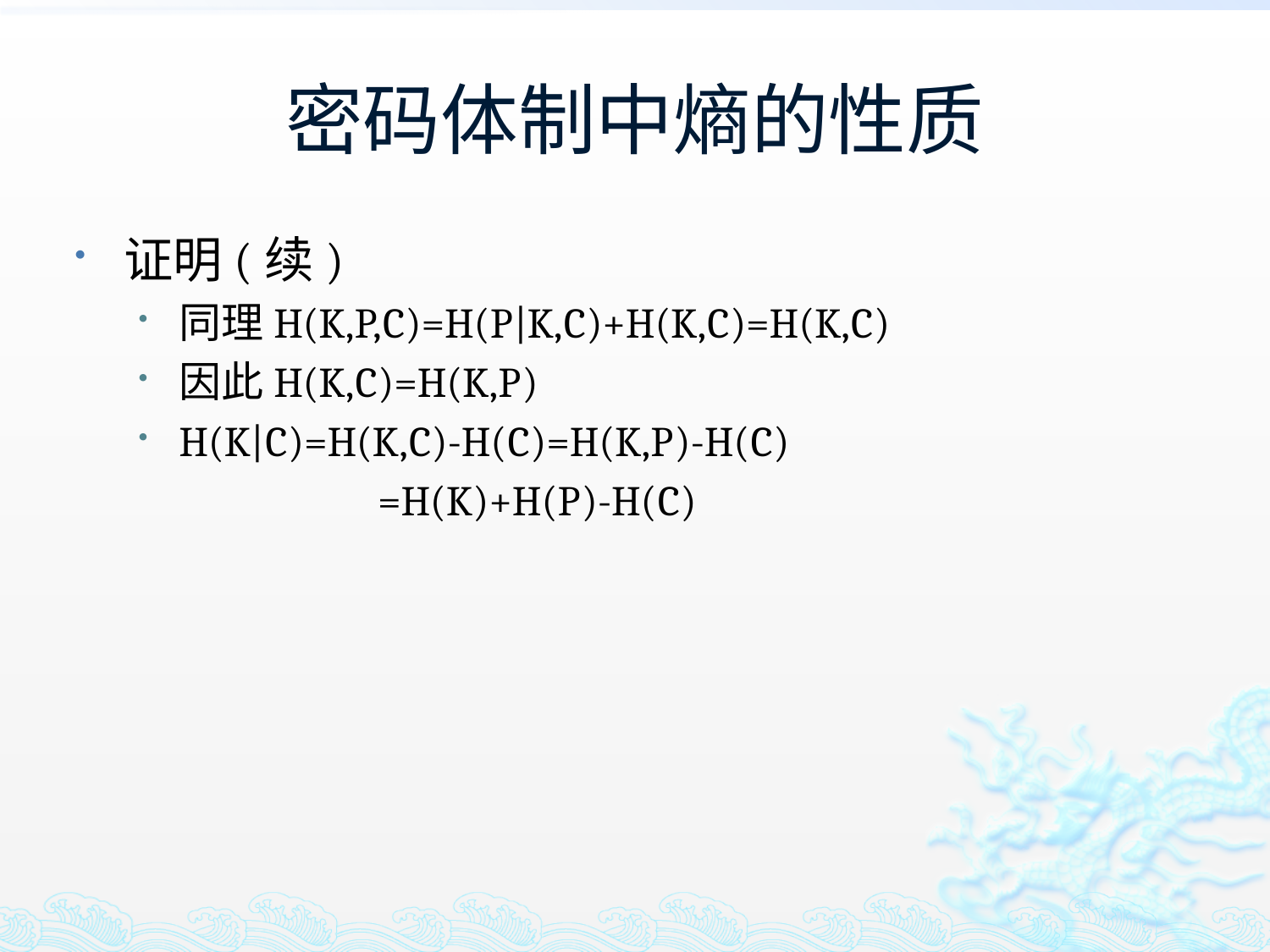

# 密码体制中熵的性质
证明(续)
同理H(K,P,C)=H(P|K,C)+H(K,C)=H(K,C)
因此H(K,C)=H(K,P)
H(K|C)=H(K,C)-H(C)=H(K,P)-H(C)
			=H(K)+H(P)-H(C)